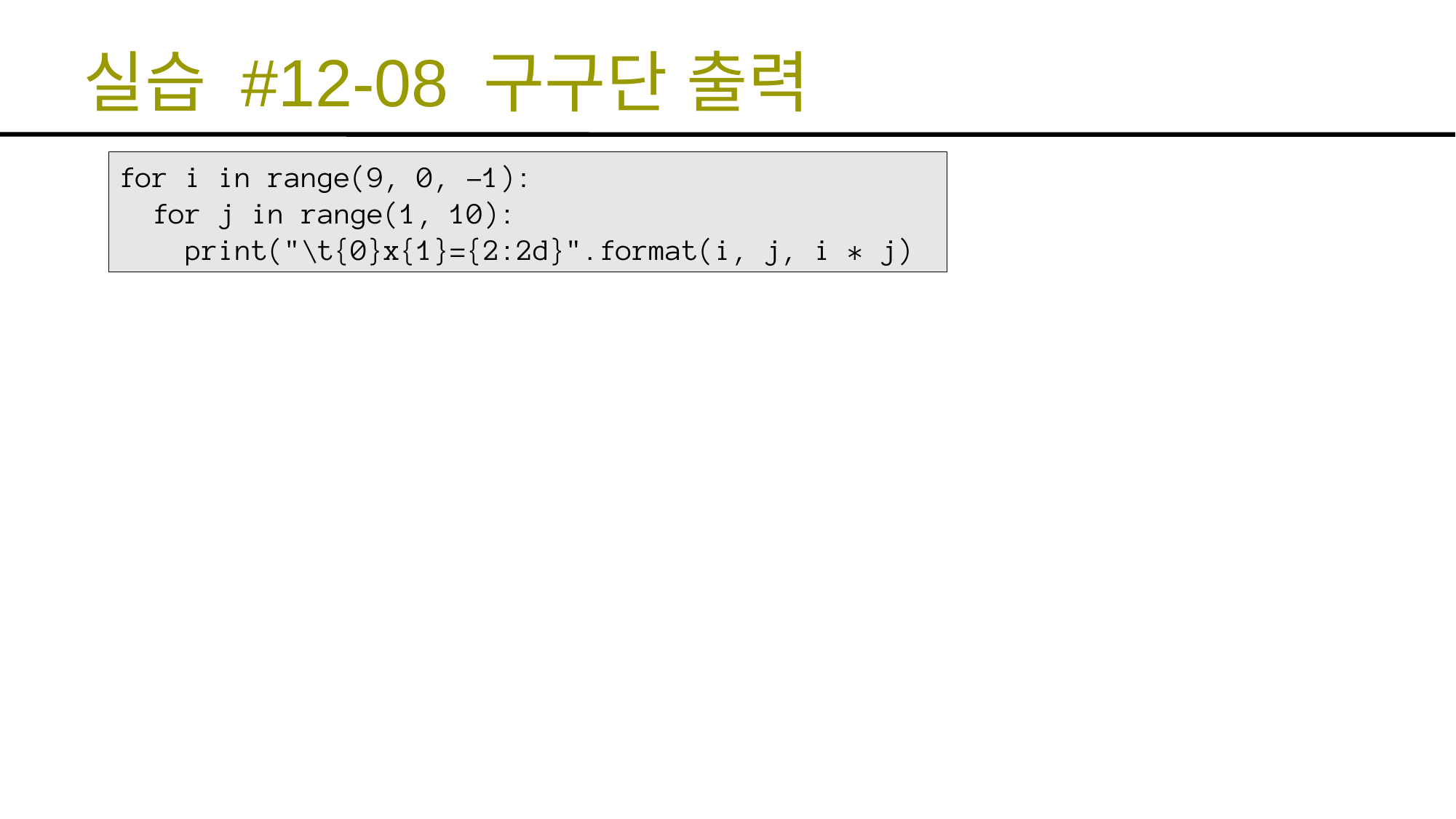

# 실습 #12-08 구구단 출력

for i in range(9, 0, -1):
  for j in range(1, 10):
    print("\t{0}x{1}={2:2d}".format(i, j, i * j)